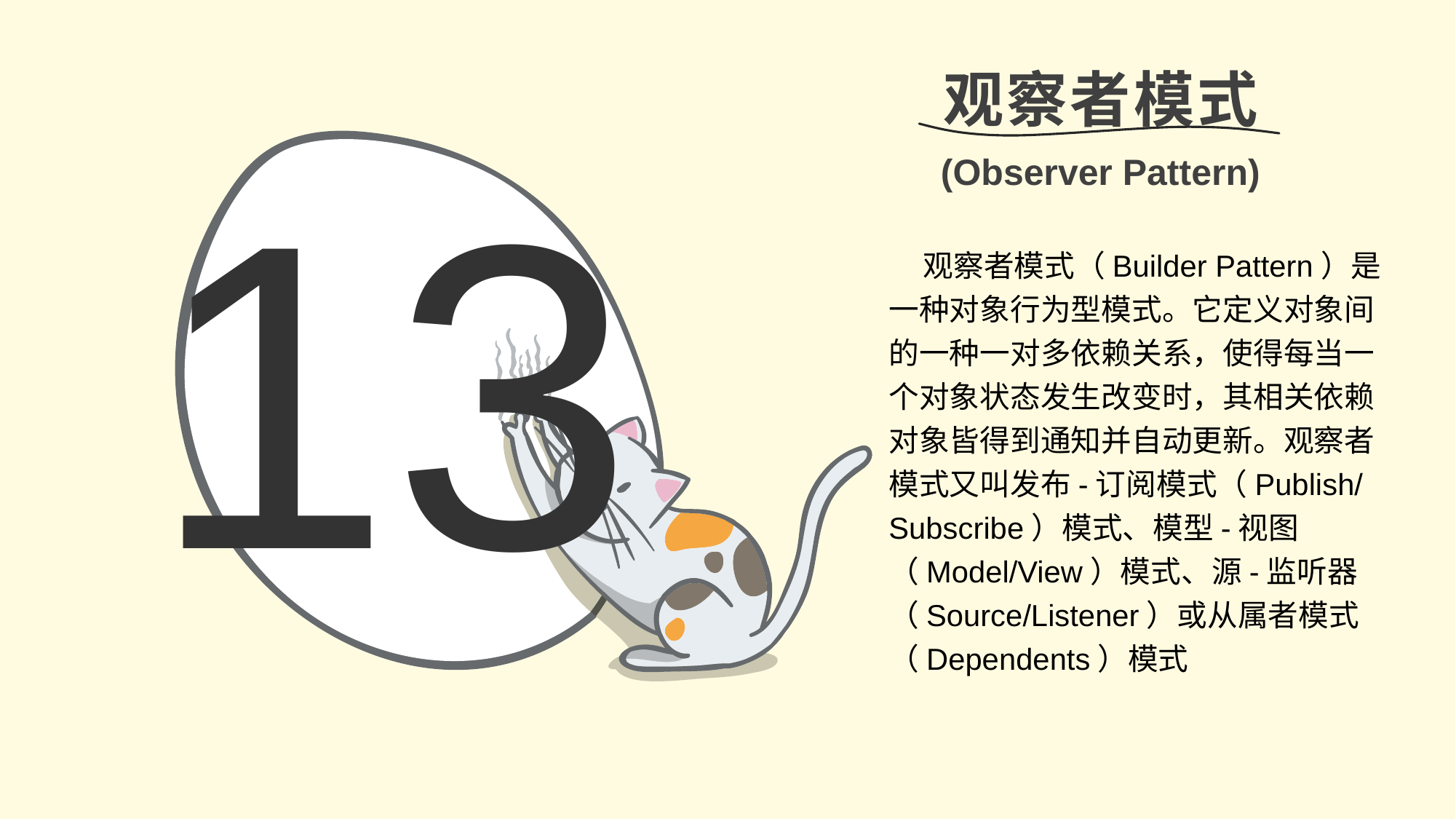

观察者模式
13

(Observer Pattern)
    观察者模式（Builder Pattern）是一种对象行为型模式。它定义对象间的一种一对多依赖关系，使得每当一个对象状态发生改变时，其相关依赖对象皆得到通知并自动更新。观察者模式又叫发布-订阅模式（Publish/Subscribe）模式、模型-视图（Model/View）模式、源-监听器（Source/Listener）或从属者模式（Dependents）模式